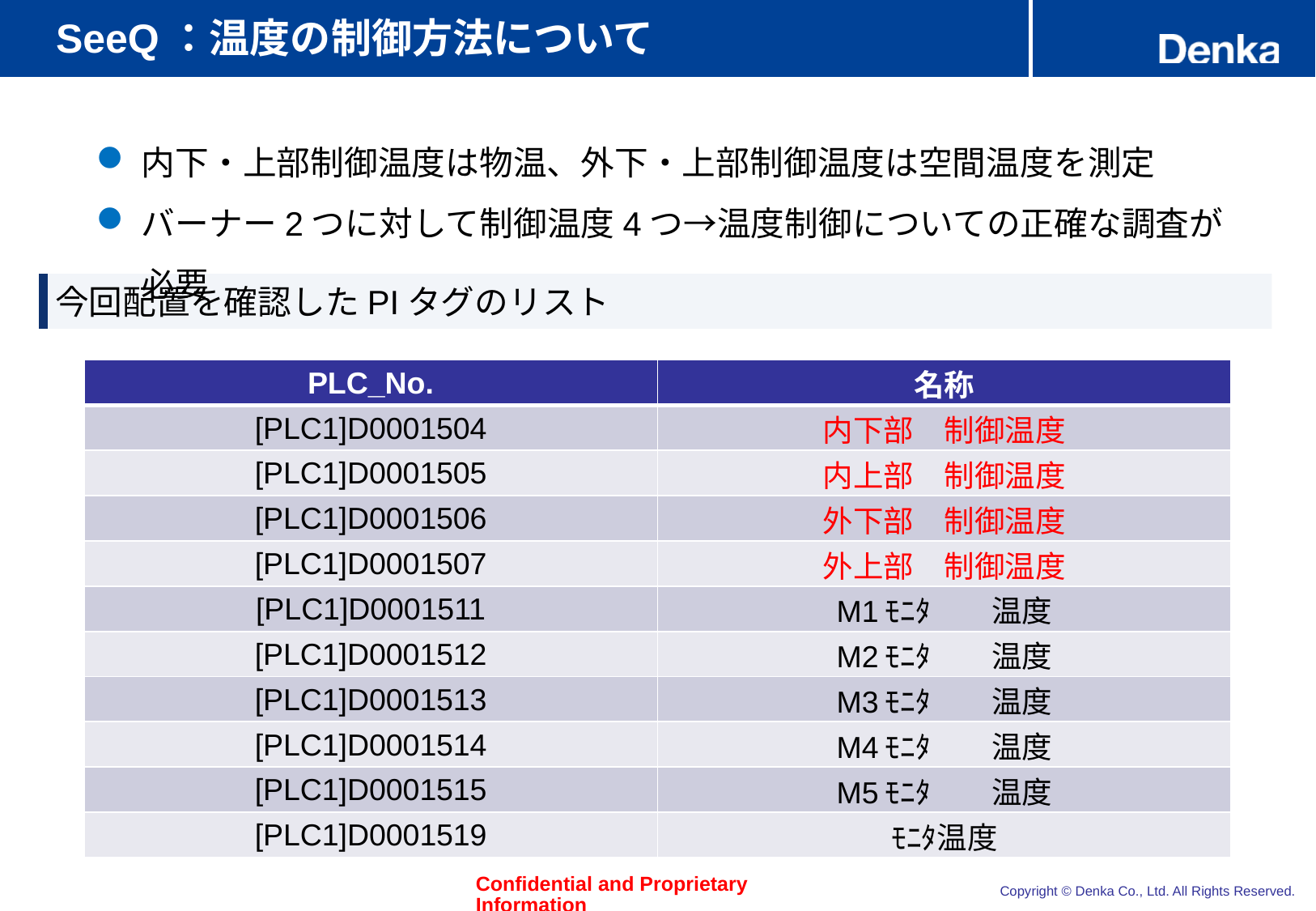

# SeeQ：温度の制御方法について
内下・上部制御温度は物温、外下・上部制御温度は空間温度を測定
バーナー2つに対して制御温度4つ→温度制御についての正確な調査が必要
今回配置を確認したPIタグのリスト

| PLC\_No. | 名称 |
| --- | --- |
| [PLC1]D0001504 | 内下部　制御温度 |
| [PLC1]D0001505 | 内上部　制御温度 |
| [PLC1]D0001506 | 外下部　制御温度 |
| [PLC1]D0001507 | 外上部　制御温度 |
| [PLC1]D0001511 | M1ﾓﾆﾀ　　温度 |
| [PLC1]D0001512 | M2ﾓﾆﾀ　　温度 |
| [PLC1]D0001513 | M3ﾓﾆﾀ　　温度 |
| [PLC1]D0001514 | M4ﾓﾆﾀ　　温度 |
| [PLC1]D0001515 | M5ﾓﾆﾀ　　温度 |
| [PLC1]D0001519 | ﾓﾆﾀ温度 |